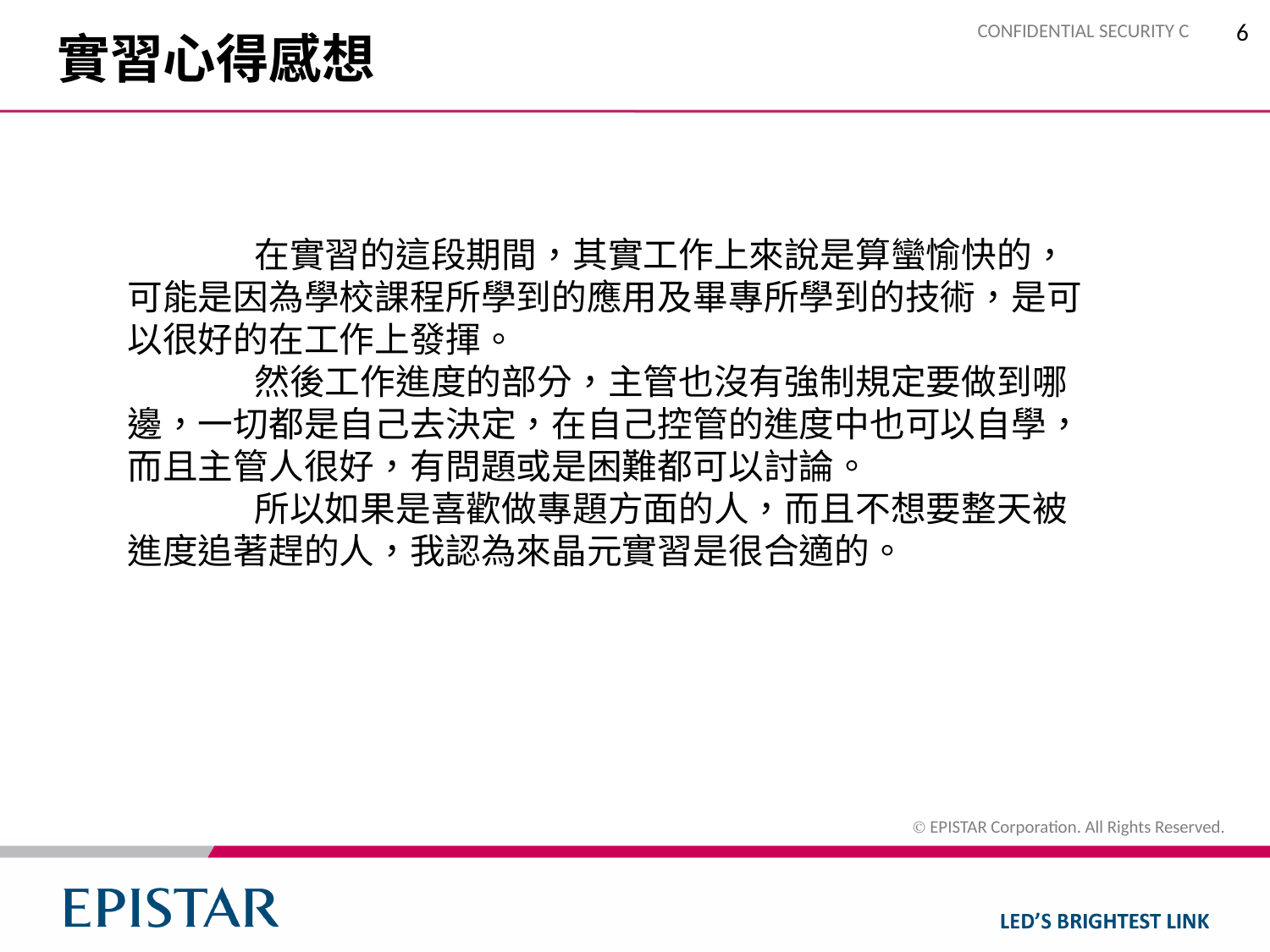

6
實習心得感想
	在實習的這段期間，其實工作上來說是算蠻愉快的，可能是因為學校課程所學到的應用及畢專所學到的技術，是可以很好的在工作上發揮。
	然後工作進度的部分，主管也沒有強制規定要做到哪邊，一切都是自己去決定，在自己控管的進度中也可以自學，而且主管人很好，有問題或是困難都可以討論。
	所以如果是喜歡做專題方面的人，而且不想要整天被進度追著趕的人，我認為來晶元實習是很合適的。